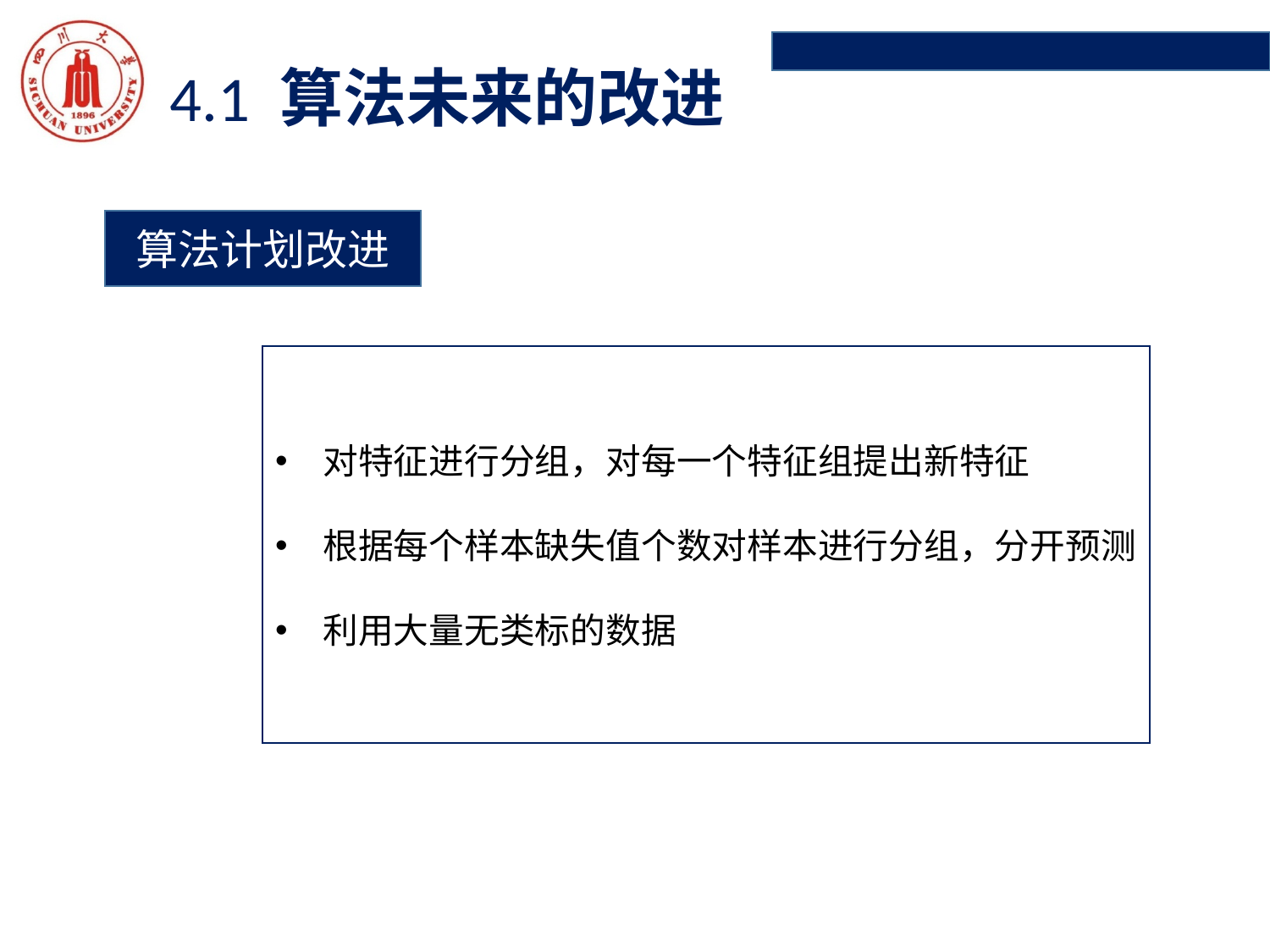

4.1 算法未来的改进
算法计划改进
对特征进行分组，对每一个特征组提出新特征

根据每个样本缺失值个数对样本进行分组，分开预测

利用大量无类标的数据